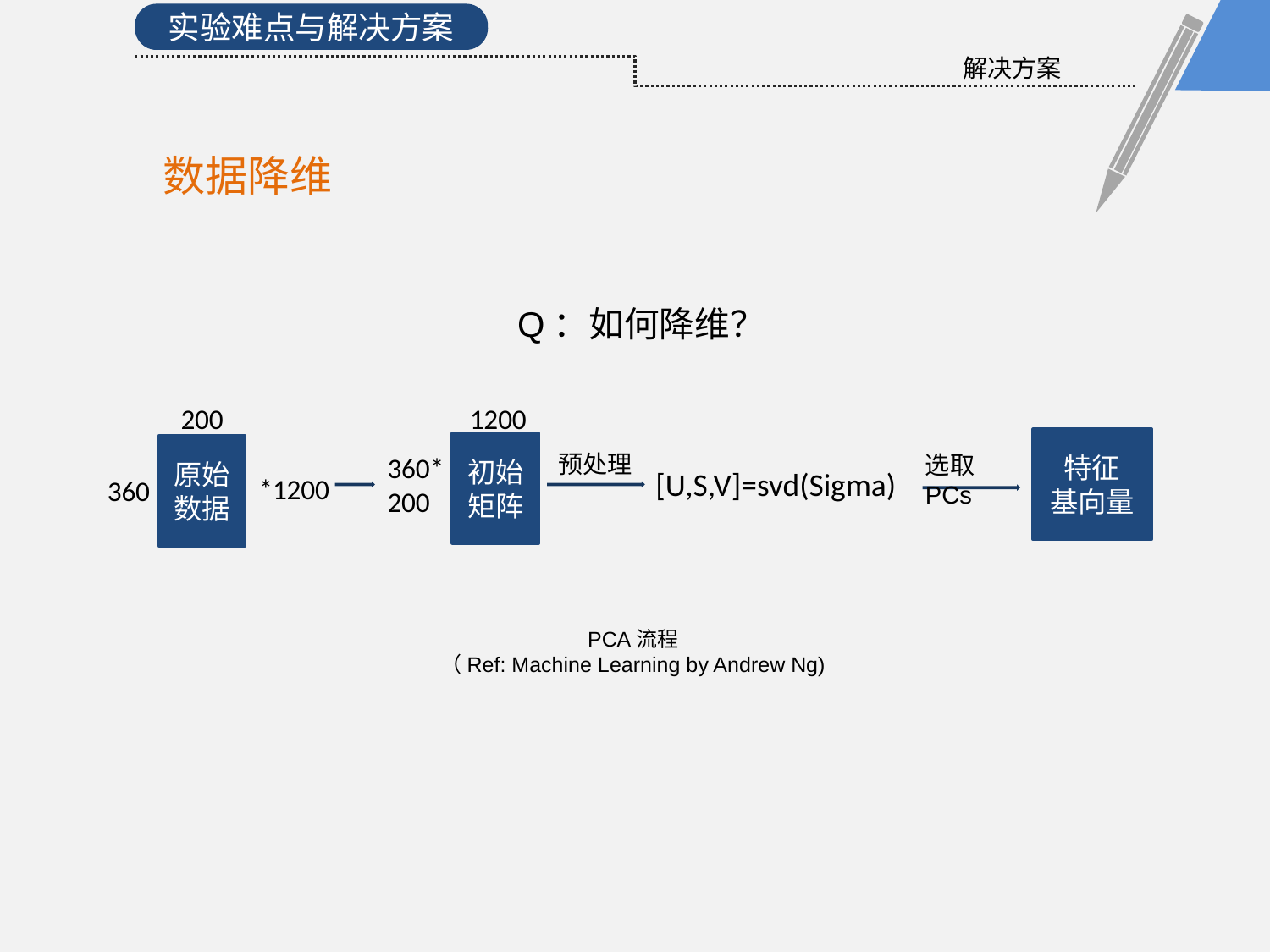

实验难点与解决方案

解决方案
数据降维
Q：如何降维？
200
1200
特征
基向量
初始矩阵

原始数据

预处理
选取PCs
360*
200
[U,S,V]=svd(Sigma)

*1200
360
PCA流程
（Ref: Machine Learning by Andrew Ng)